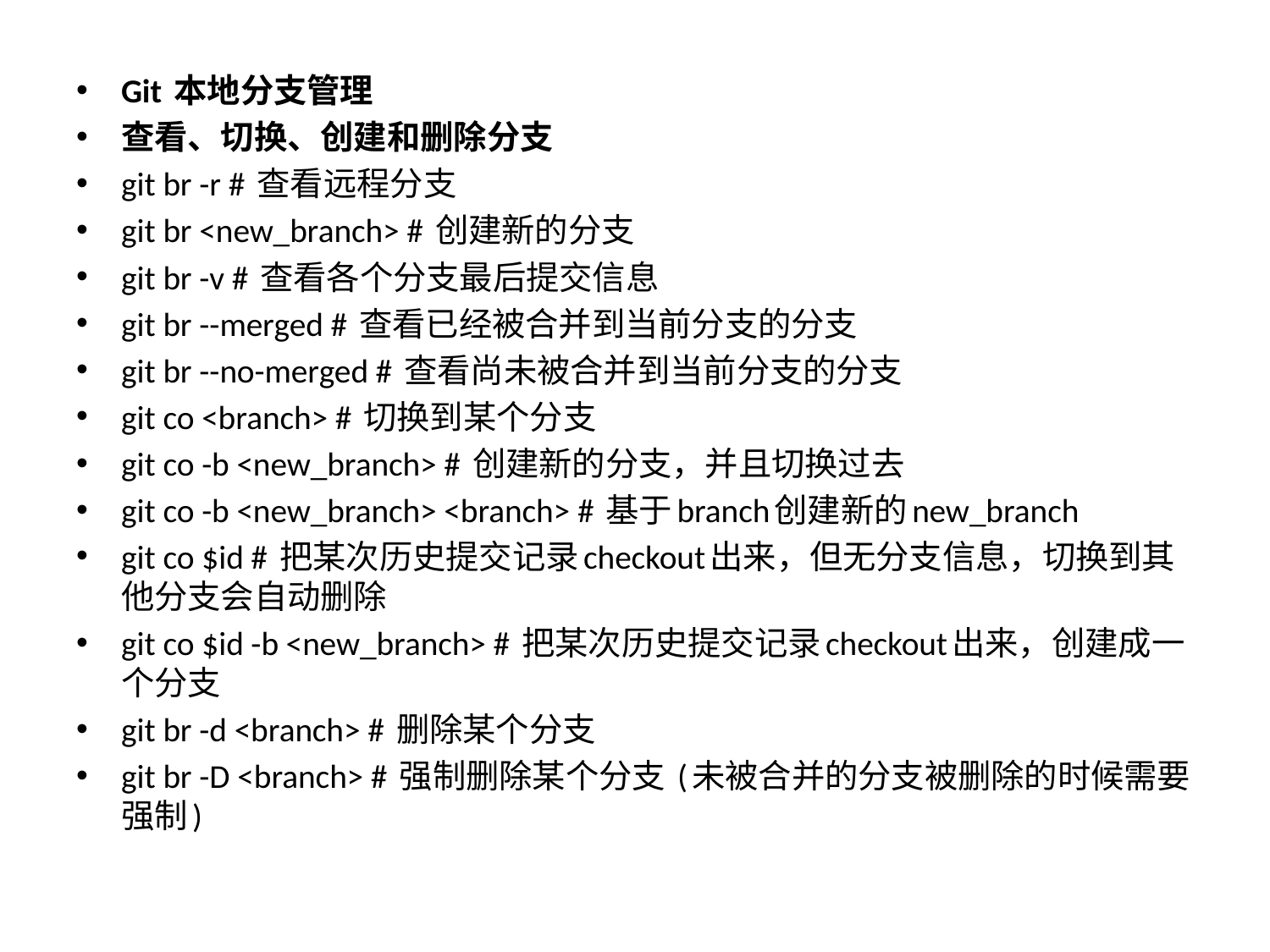

Git 本地分支管理
查看、切换、创建和删除分支
git br -r # 查看远程分支
git br <new_branch> # 创建新的分支
git br -v # 查看各个分支最后提交信息
git br --merged # 查看已经被合并到当前分支的分支
git br --no-merged # 查看尚未被合并到当前分支的分支
git co <branch> # 切换到某个分支
git co -b <new_branch> # 创建新的分支，并且切换过去
git co -b <new_branch> <branch> # 基于branch创建新的new_branch
git co $id # 把某次历史提交记录checkout出来，但无分支信息，切换到其他分支会自动删除
git co $id -b <new_branch> # 把某次历史提交记录checkout出来，创建成一个分支
git br -d <branch> # 删除某个分支
git br -D <branch> # 强制删除某个分支 (未被合并的分支被删除的时候需要强制)